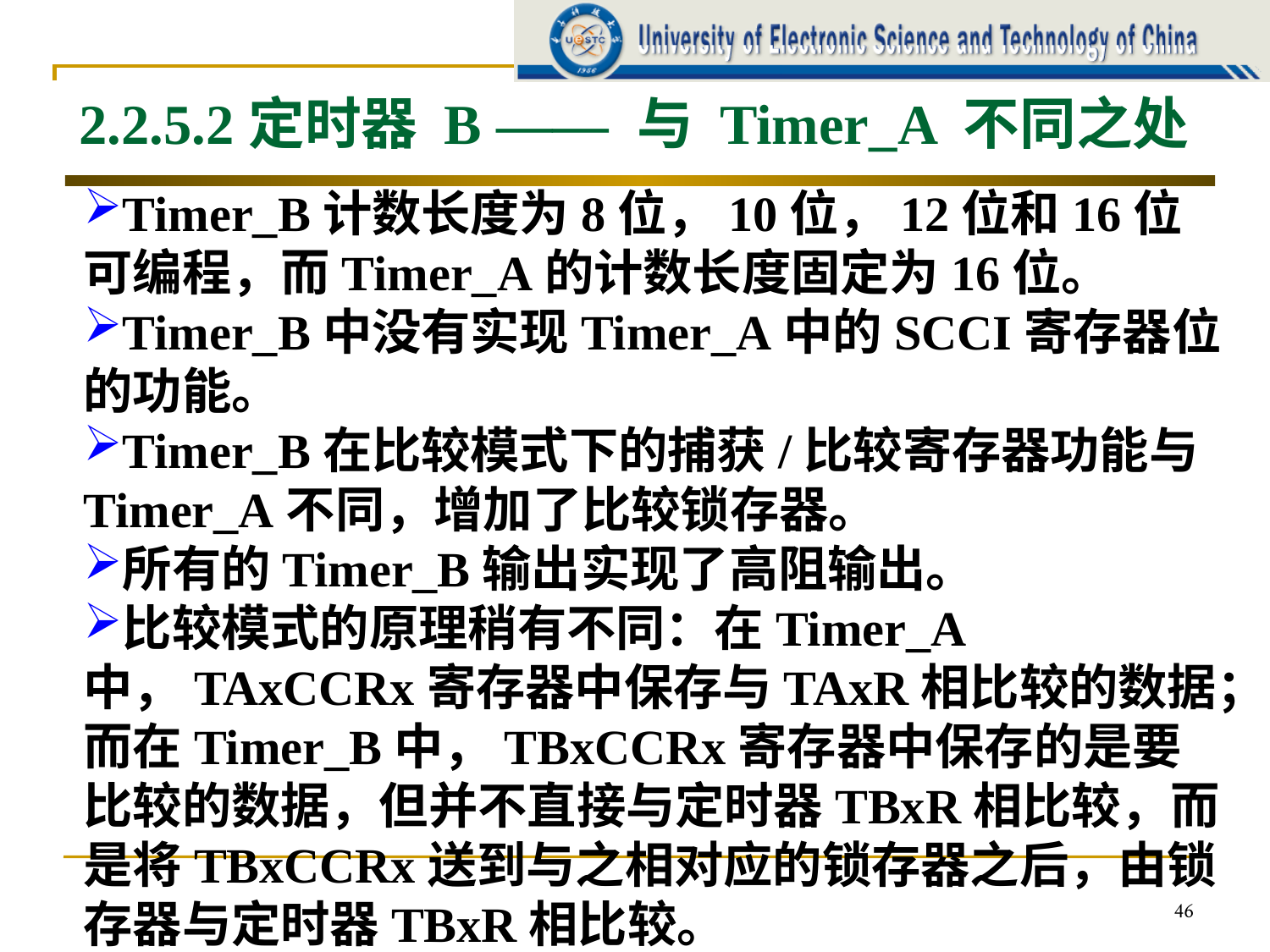

2.2.5.2定时器 B —— 与 Timer_A 不同之处
Timer_B计数长度为8位，10位，12位和16位可编程，而Timer_A的计数长度固定为16位。
Timer_B中没有实现Timer_A中的SCCI寄存器位的功能。
Timer_B在比较模式下的捕获/比较寄存器功能与Timer_A不同，增加了比较锁存器。
所有的Timer_B输出实现了高阻输出。
比较模式的原理稍有不同：在Timer_A中，TAxCCRx寄存器中保存与TAxR相比较的数据；而在Timer_B中，TBxCCRx寄存器中保存的是要比较的数据，但并不直接与定时器TBxR相比较，而是将TBxCCRx送到与之相对应的锁存器之后，由锁存器与定时器TBxR相比较。
46